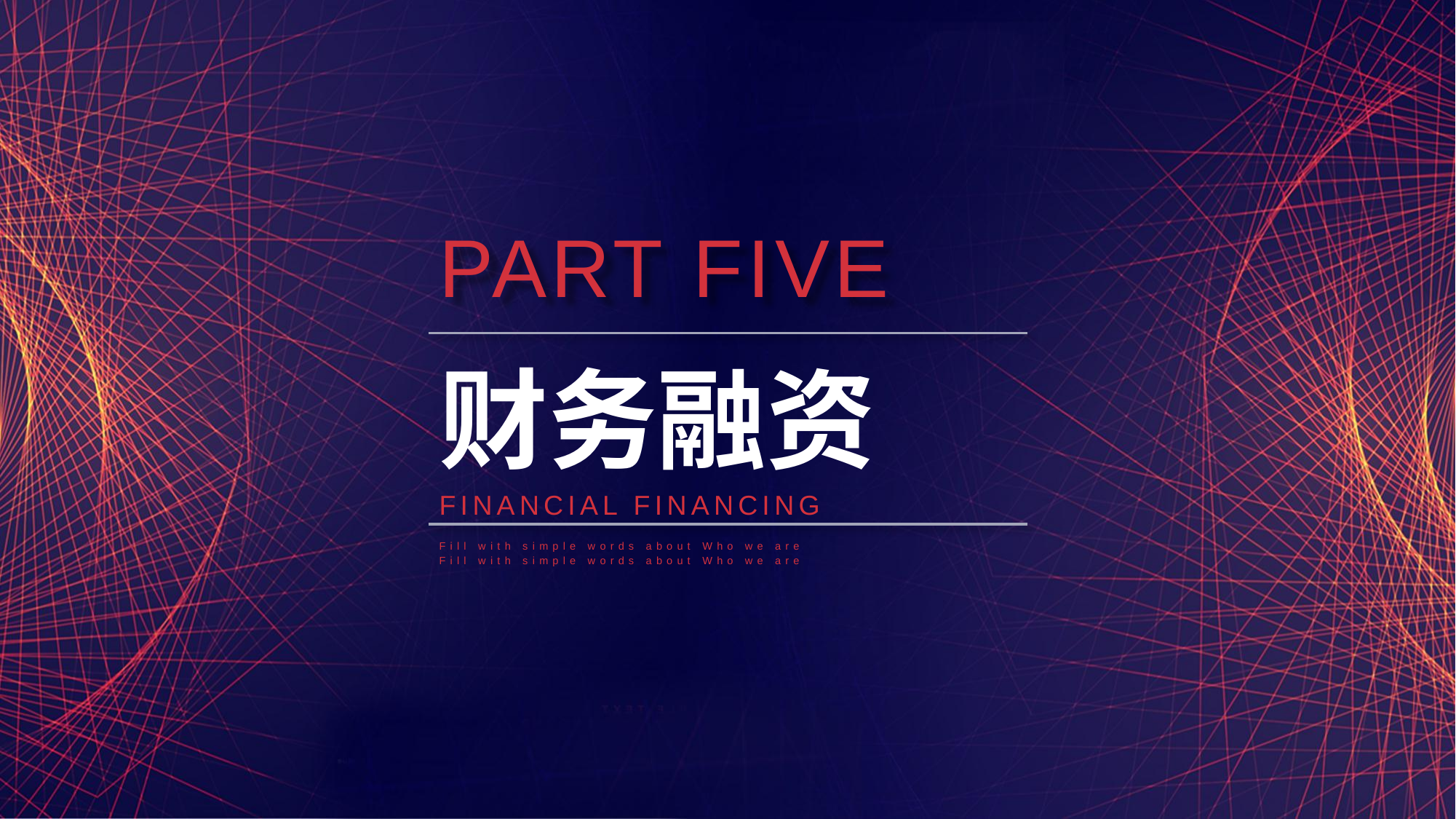

PART FIVE
财务融资
FINANCIAL FINANCING
Fill with simple words about Who we are
Fill with simple words about Who we are